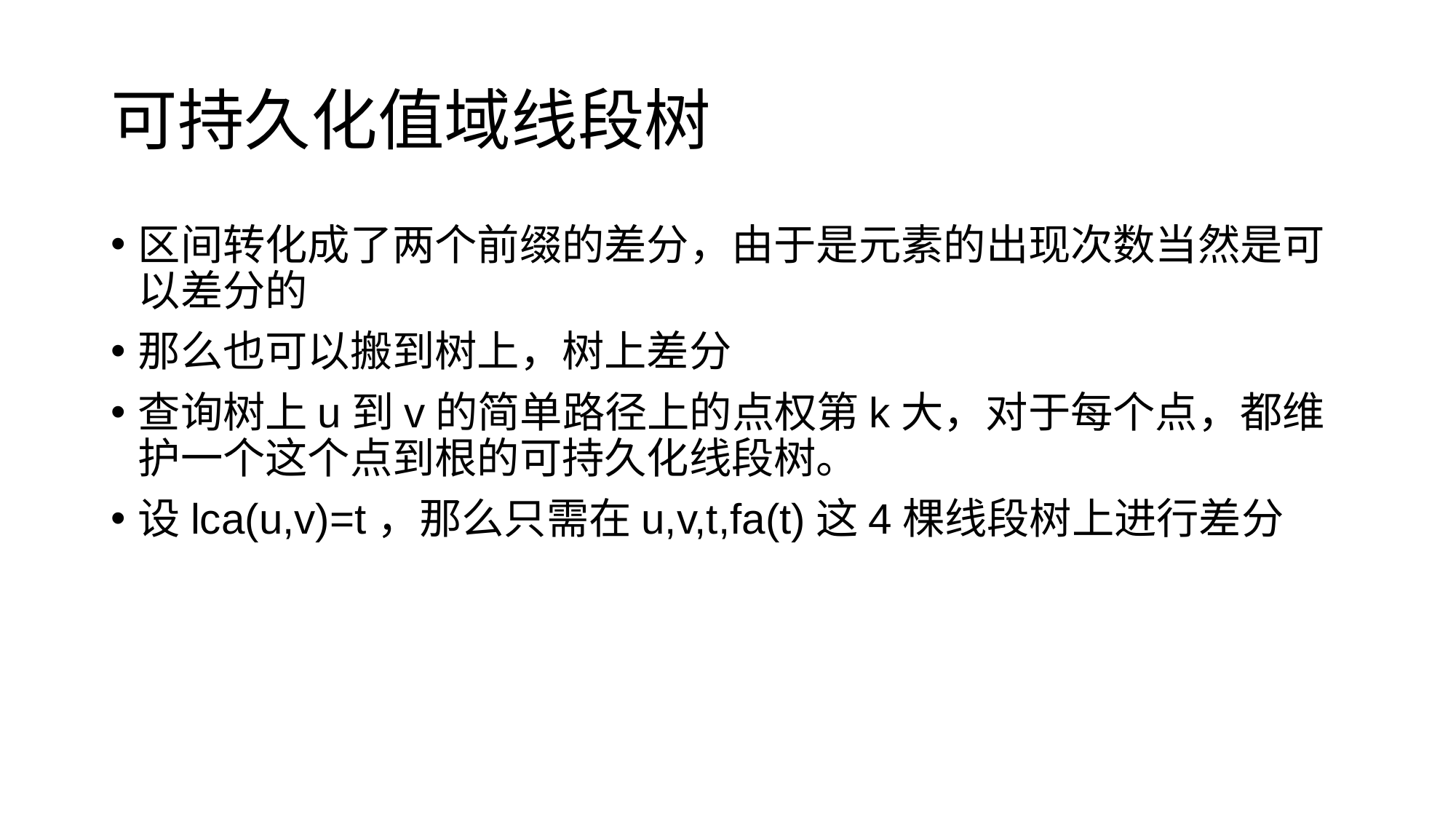

# 可持久化值域线段树
区间转化成了两个前缀的差分，由于是元素的出现次数当然是可以差分的
那么也可以搬到树上，树上差分
查询树上u到v的简单路径上的点权第k大，对于每个点，都维护一个这个点到根的可持久化线段树。
设lca(u,v)=t，那么只需在u,v,t,fa(t)这4棵线段树上进行差分